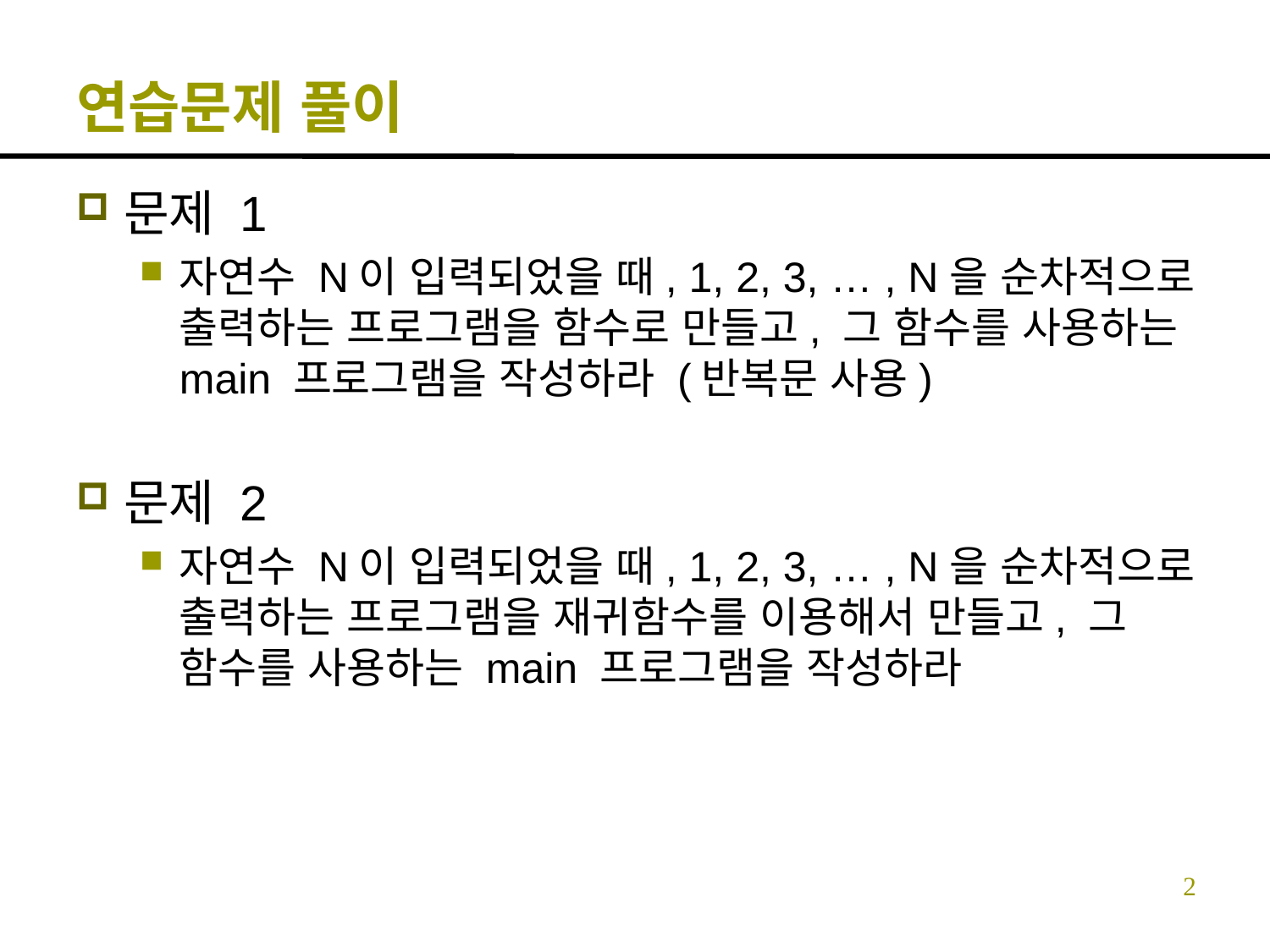

# 연습문제 풀이
문제 1
자연수 N이 입력되었을 때, 1, 2, 3, … , N을 순차적으로 출력하는 프로그램을 함수로 만들고, 그 함수를 사용하는 main 프로그램을 작성하라 (반복문 사용)

문제 2
자연수 N이 입력되었을 때, 1, 2, 3, … , N을 순차적으로 출력하는 프로그램을 재귀함수를 이용해서 만들고, 그 함수를 사용하는 main 프로그램을 작성하라